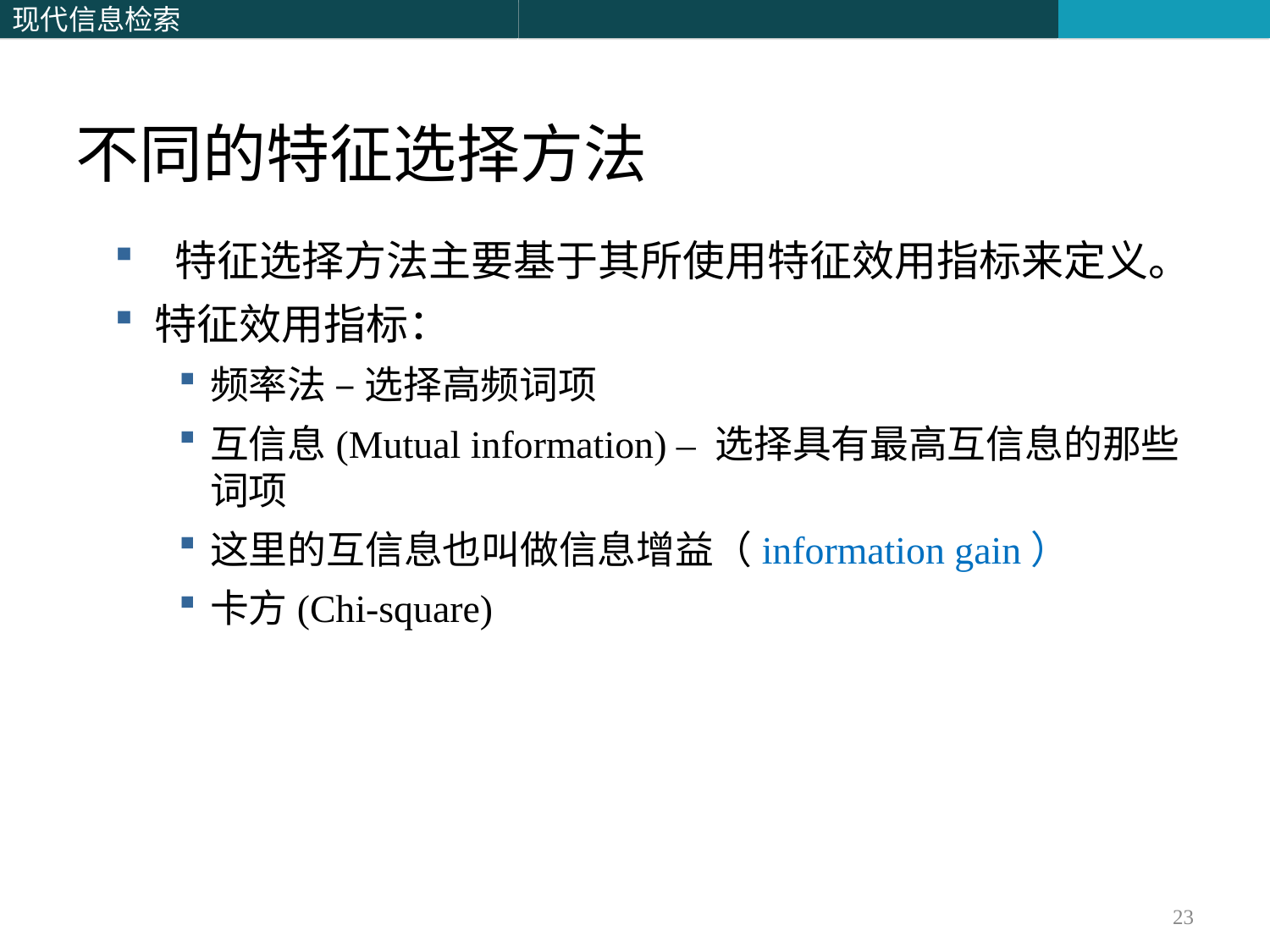

不同的特征选择方法
 特征选择方法主要基于其所使用特征效用指标来定义。
特征效用指标：
频率法 – 选择高频词项
互信息(Mutual information) – 选择具有最高互信息的那些词项
这里的互信息也叫做信息增益（information gain）
卡方(Chi-square)
23